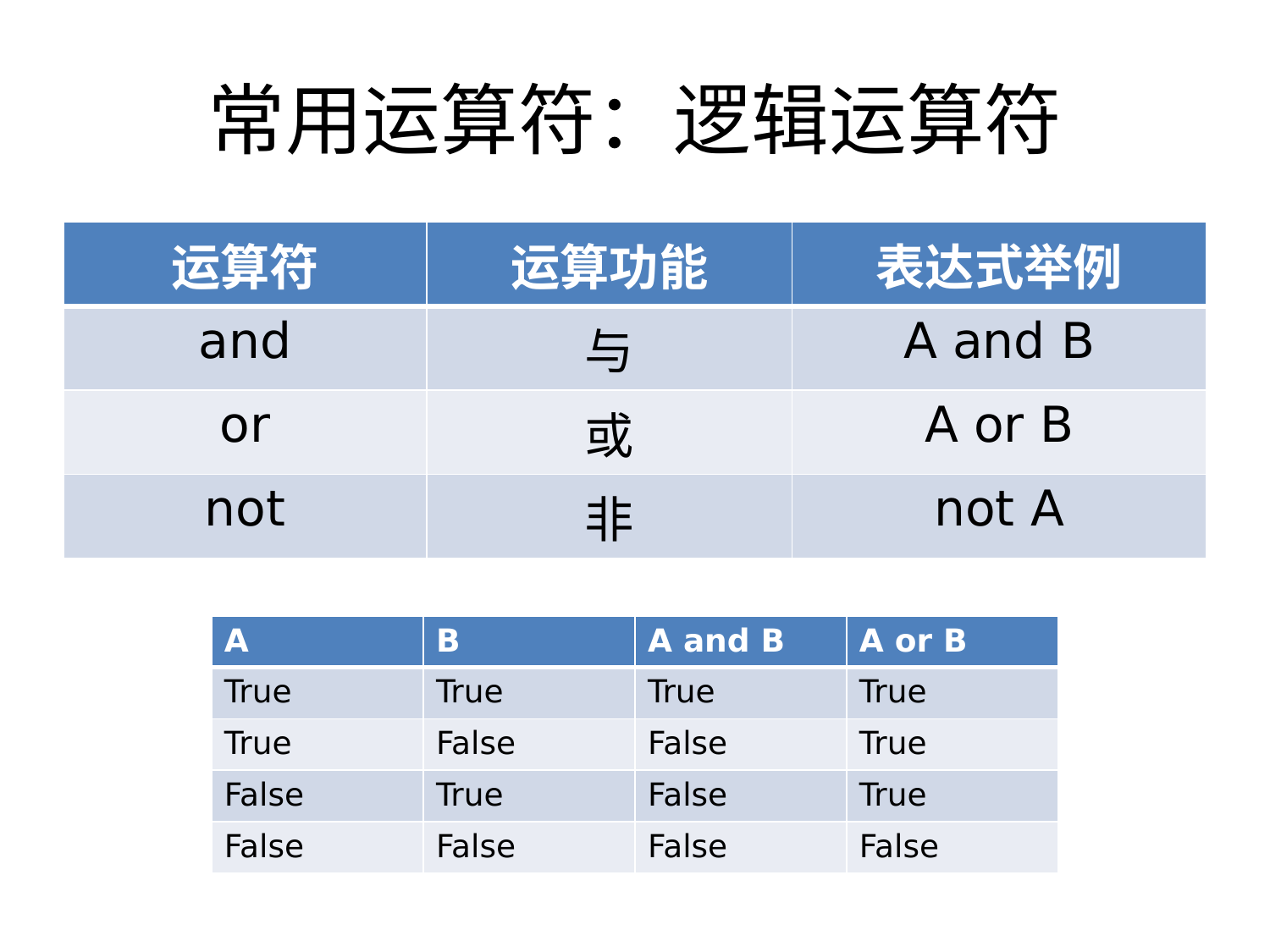

# 常用运算符：逻辑运算符
| 运算符 | 运算功能 | 表达式举例 |
| --- | --- | --- |
| and | 与 | A and B |
| or | 或 | A or B |
| not | 非 | not A |
| A | B | A and B | A or B |
| --- | --- | --- | --- |
| True | True | True | True |
| True | False | False | True |
| False | True | False | True |
| False | False | False | False |